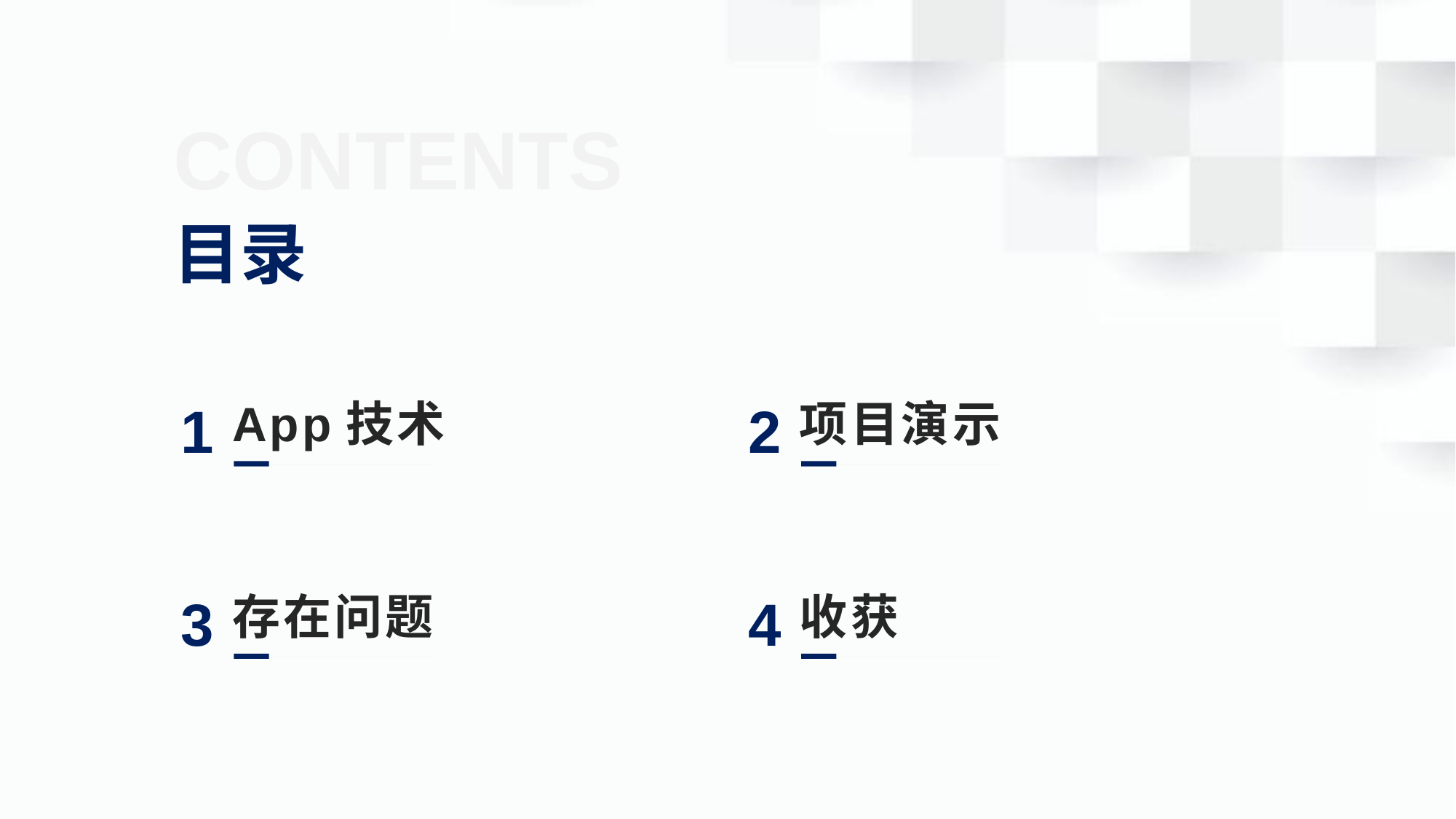

CONTENTS
目录
App技术
项目演示
1
2

存在问题
收获
3
4